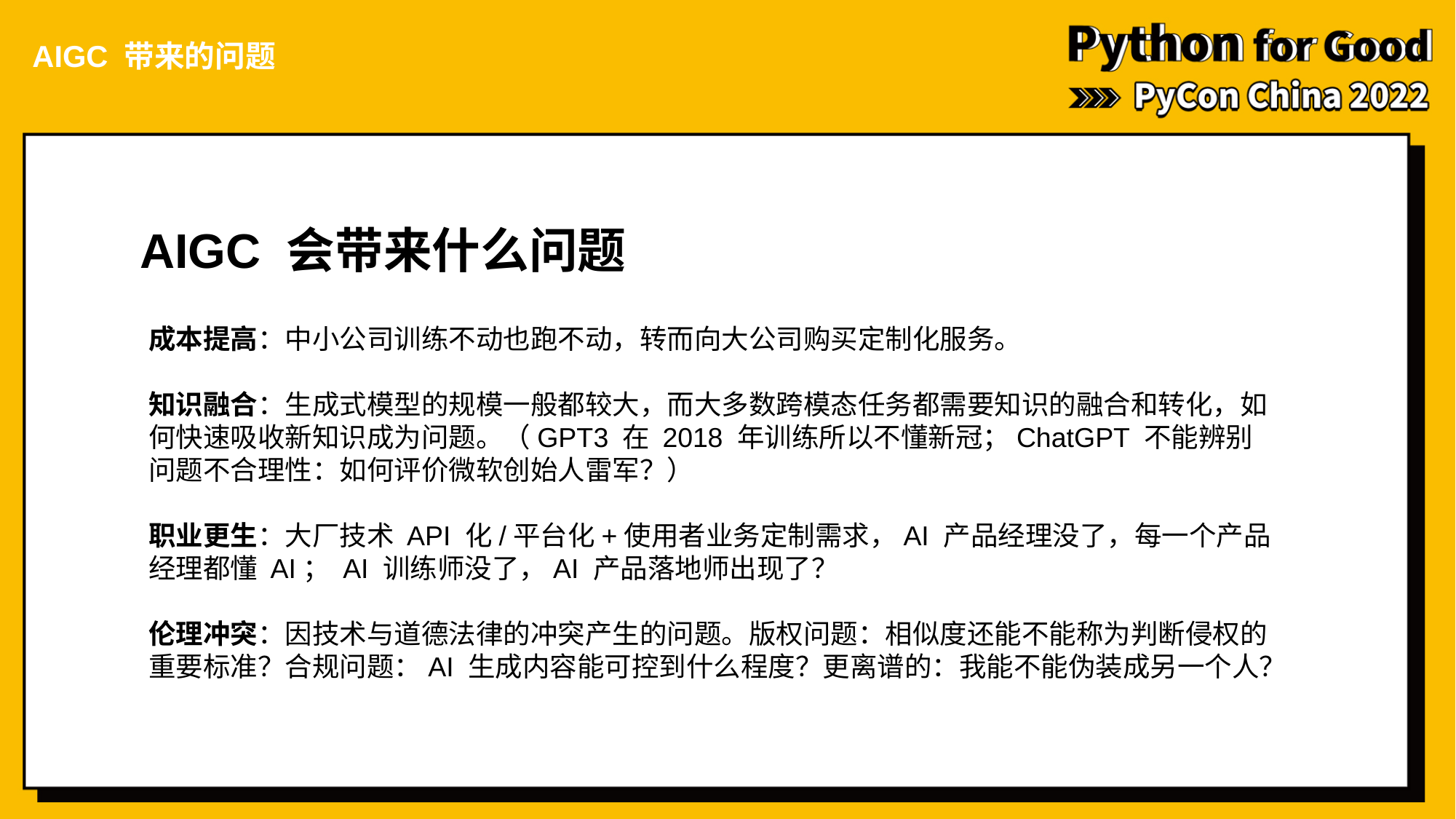

AIGC 带来的问题
AIGC 会带来什么问题
成本提高：中小公司训练不动也跑不动，转而向大公司购买定制化服务。

知识融合：生成式模型的规模一般都较大，而大多数跨模态任务都需要知识的融合和转化，如何快速吸收新知识成为问题。（GPT3 在 2018 年训练所以不懂新冠；ChatGPT 不能辨别问题不合理性：如何评价微软创始人雷军？）

职业更生：大厂技术 API 化/平台化+使用者业务定制需求，AI 产品经理没了，每一个产品经理都懂 AI； AI 训练师没了，AI 产品落地师出现了？

伦理冲突：因技术与道德法律的冲突产生的问题。版权问题：相似度还能不能称为判断侵权的重要标准？合规问题：AI 生成内容能可控到什么程度？更离谱的：我能不能伪装成另一个人？